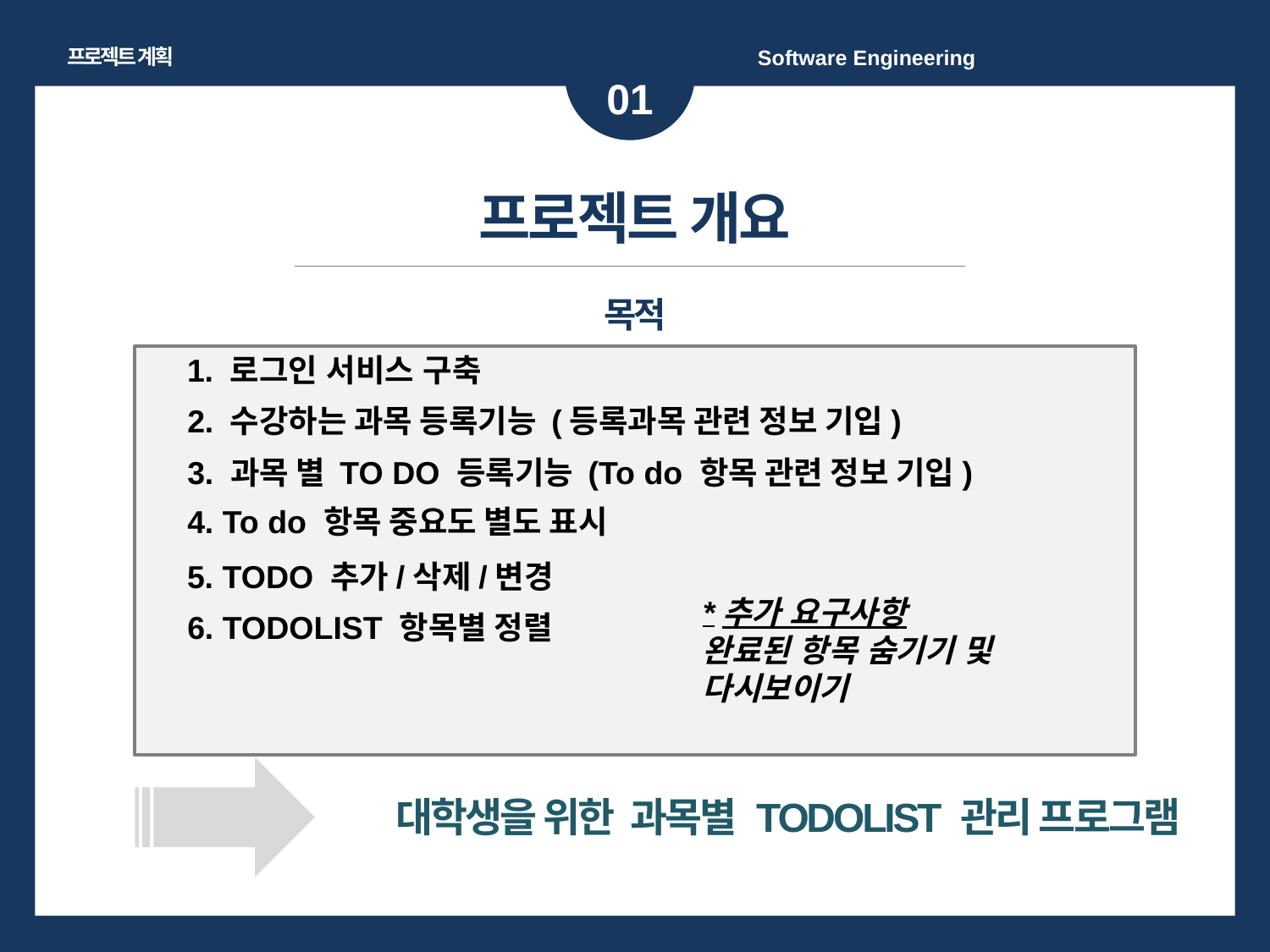

프로젝트 계획
Software Engineering
01

프로젝트 개요

목적
1. 로그인 서비스 구축

2. 수강하는 과목 등록기능 (등록과목 관련 정보 기입)
3. 과목 별 TO DO 등록기능 (To do 항목 관련 정보 기입)
4. To do 항목 중요도 별도 표시
5. TODO 추가/삭제/변경
*추가 요구사항
완료된 항목 숨기기 및 다시보이기

6. TODOLIST 항목별 정렬

대학생을 위한  과목별 TODOLIST 관리 프로그램